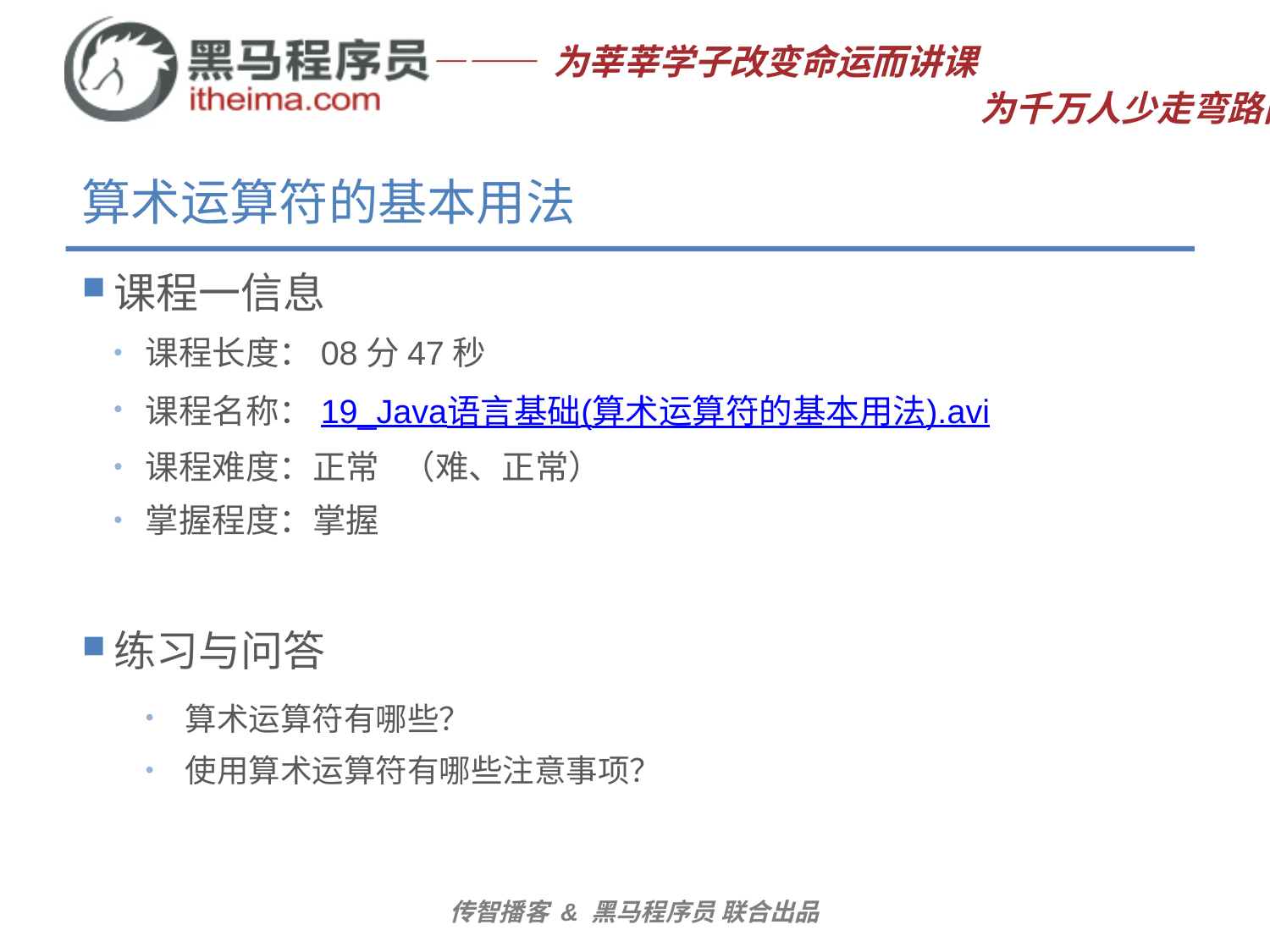

# 算术运算符的基本用法
课程一信息
课程长度：08分47秒
课程名称：19_Java语言基础(算术运算符的基本用法).avi
课程难度：正常   （难、正常）
掌握程度：掌握

练习与问答
算术运算符有哪些？
使用算术运算符有哪些注意事项？